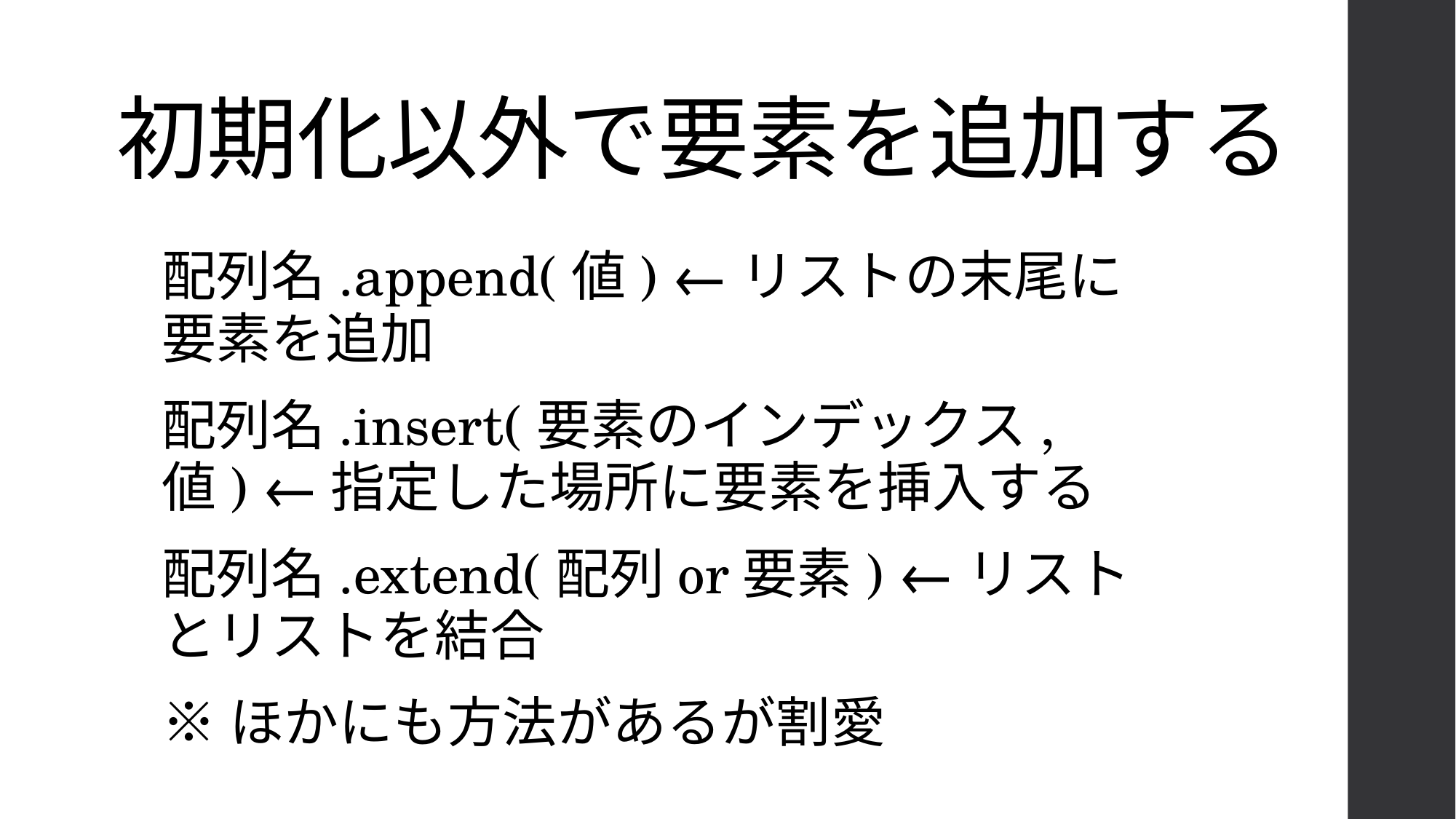

# 初期化以外で要素を追加する
配列名.append(値) ←リストの末尾に要素を追加
配列名.insert(要素のインデックス, 値) ←指定した場所に要素を挿入する
配列名.extend(配列or要素) ←リストとリストを結合
※ほかにも方法があるが割愛